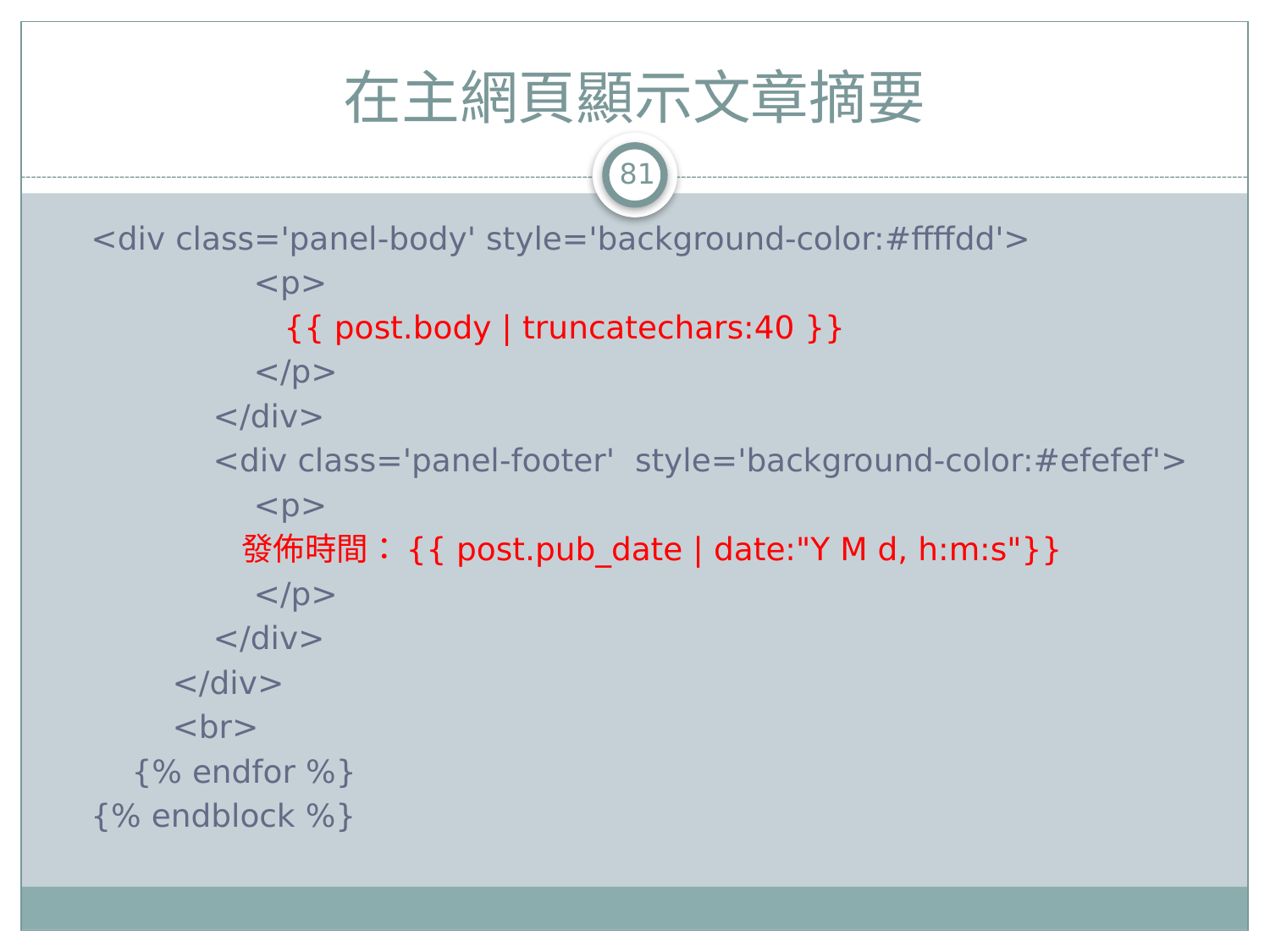

# 在主網頁顯示文章摘要
81
<div class='panel-body' style='background-color:#ffffdd'>
                <p>
                   {{ post.body | truncatechars:40 }}
                </p>
            </div>
            <div class='panel-footer'  style='background-color:#efefef'>
                <p>
                    發佈時間：{{ post.pub_date | date:"Y M d, h:m:s"}}
                </p>
            </div>
        </div>
        <br>
    {% endfor %}
{% endblock %}